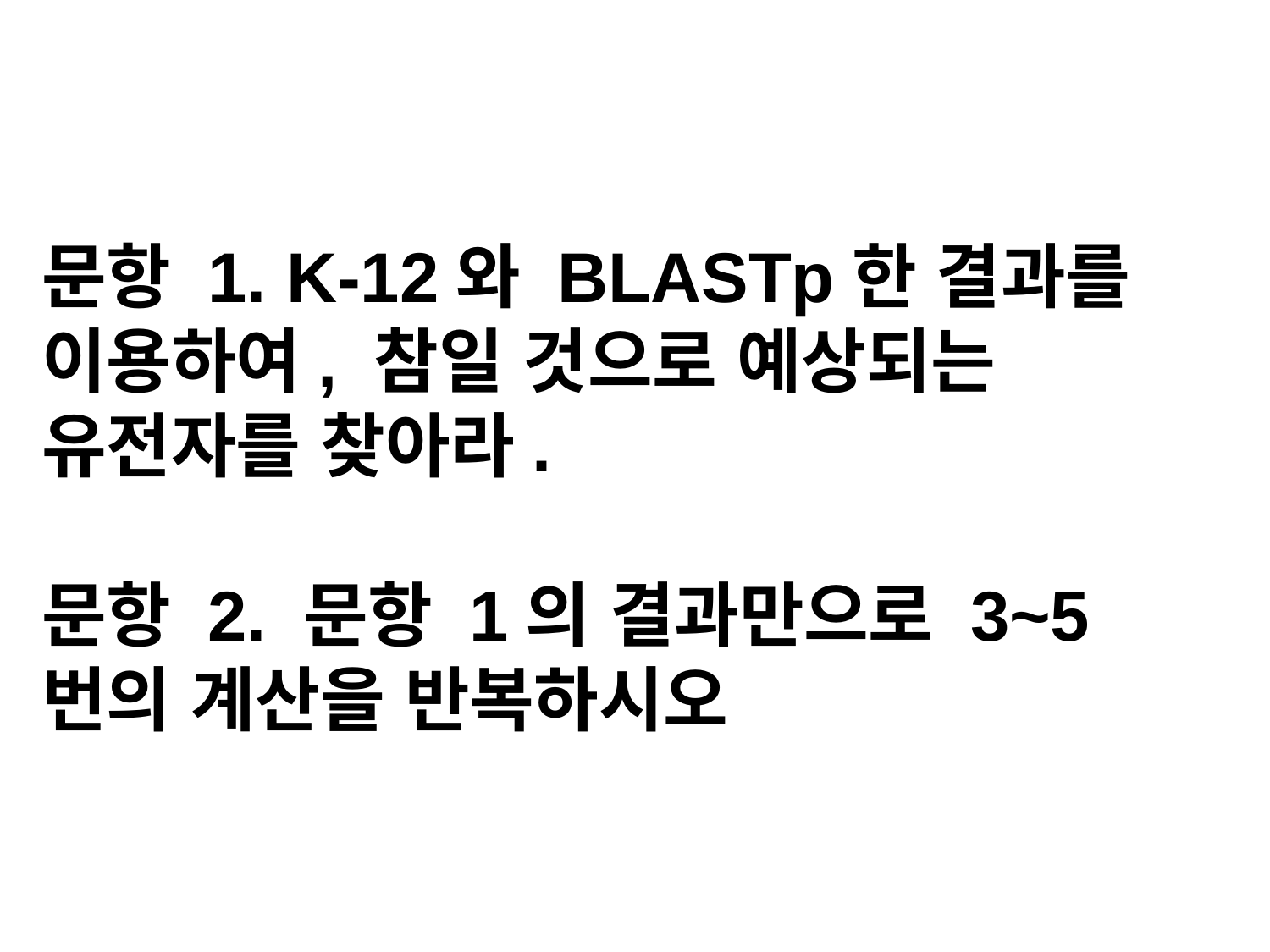

문항 1. K-12와 BLASTp한 결과를 이용하여, 참일 것으로 예상되는 유전자를 찾아라.

문항 2. 문항 1의 결과만으로 3~5번의 계산을 반복하시오